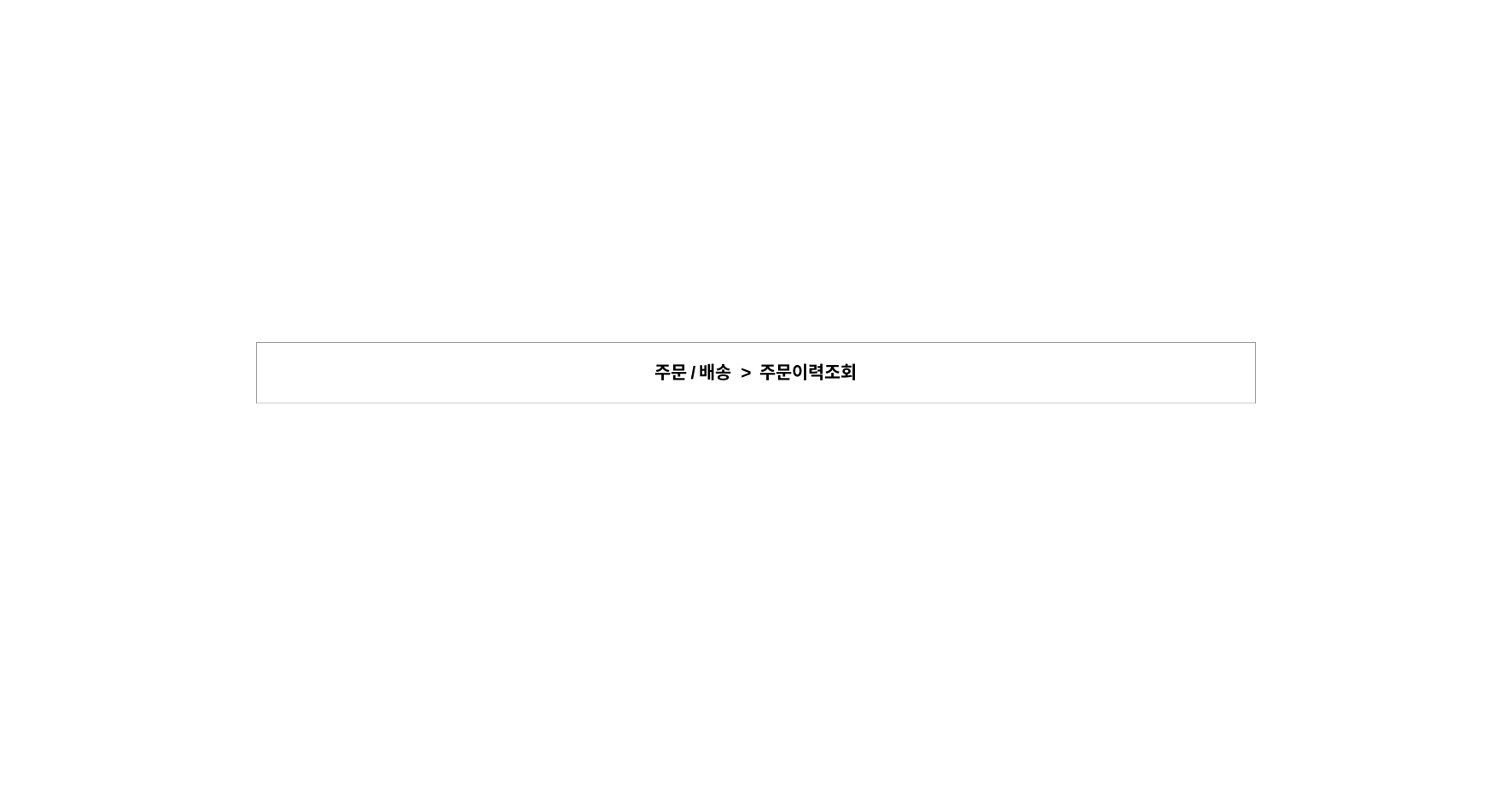

| 주문/배송 > 주문이력조회 |
| --- |